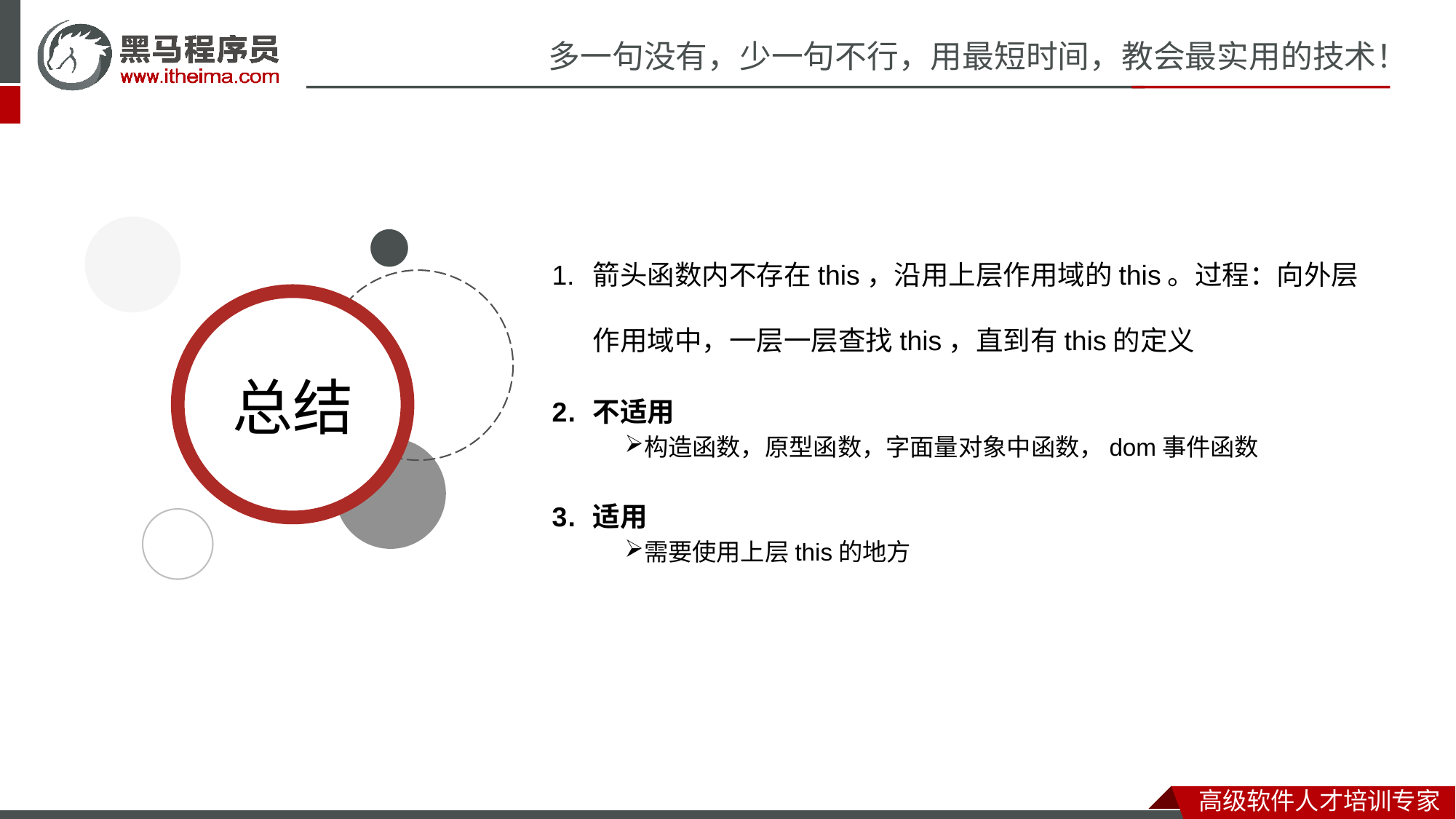

箭头函数内不存在this，沿用上层作用域的this。过程：向外层作用域中，一层一层查找this，直到有this的定义
不适用
构造函数，原型函数，字面量对象中函数，dom事件函数
适用
需要使用上层this的地方